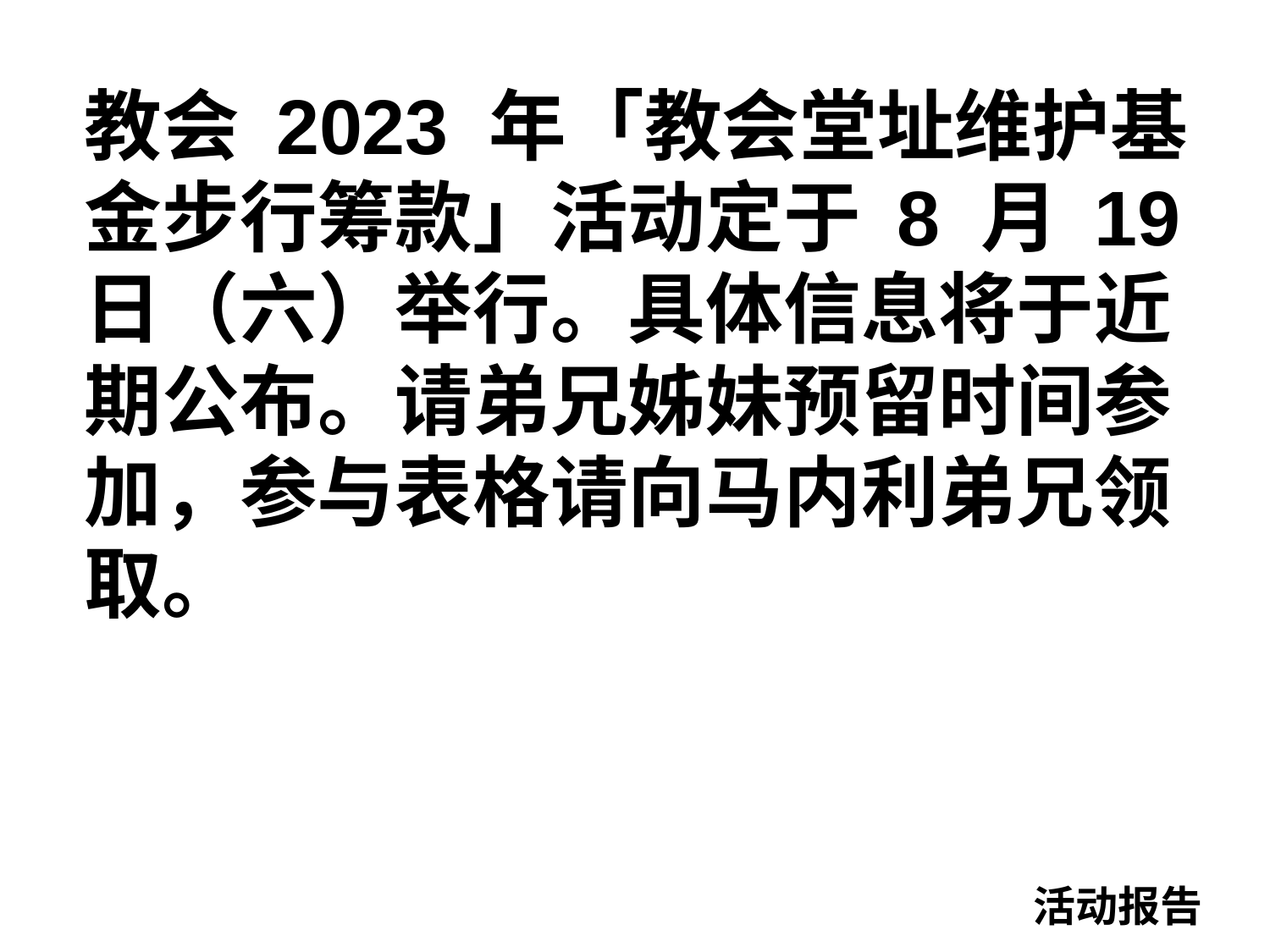

教会 2023 年「教会堂址维护基金步行筹款」活动定于 8 月 19 日（六）举行。具体信息将于近期公布。请弟兄姊妹预留时间参加，参与表格请向马内利弟兄领取。
活动报告